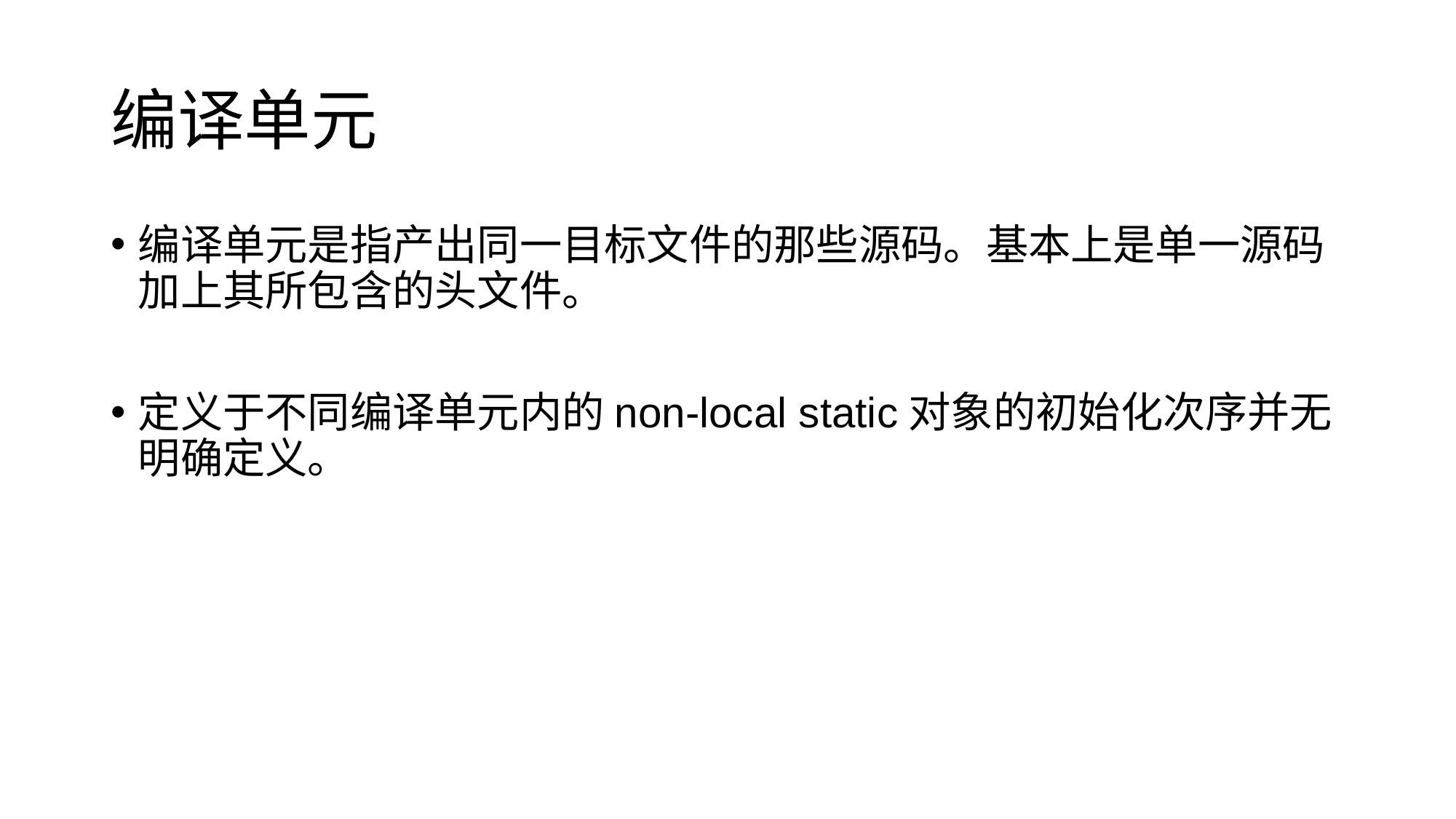

# 编译单元
编译单元是指产出同一目标文件的那些源码。基本上是单一源码加上其所包含的头文件。

定义于不同编译单元内的non-local static对象的初始化次序并无明确定义。